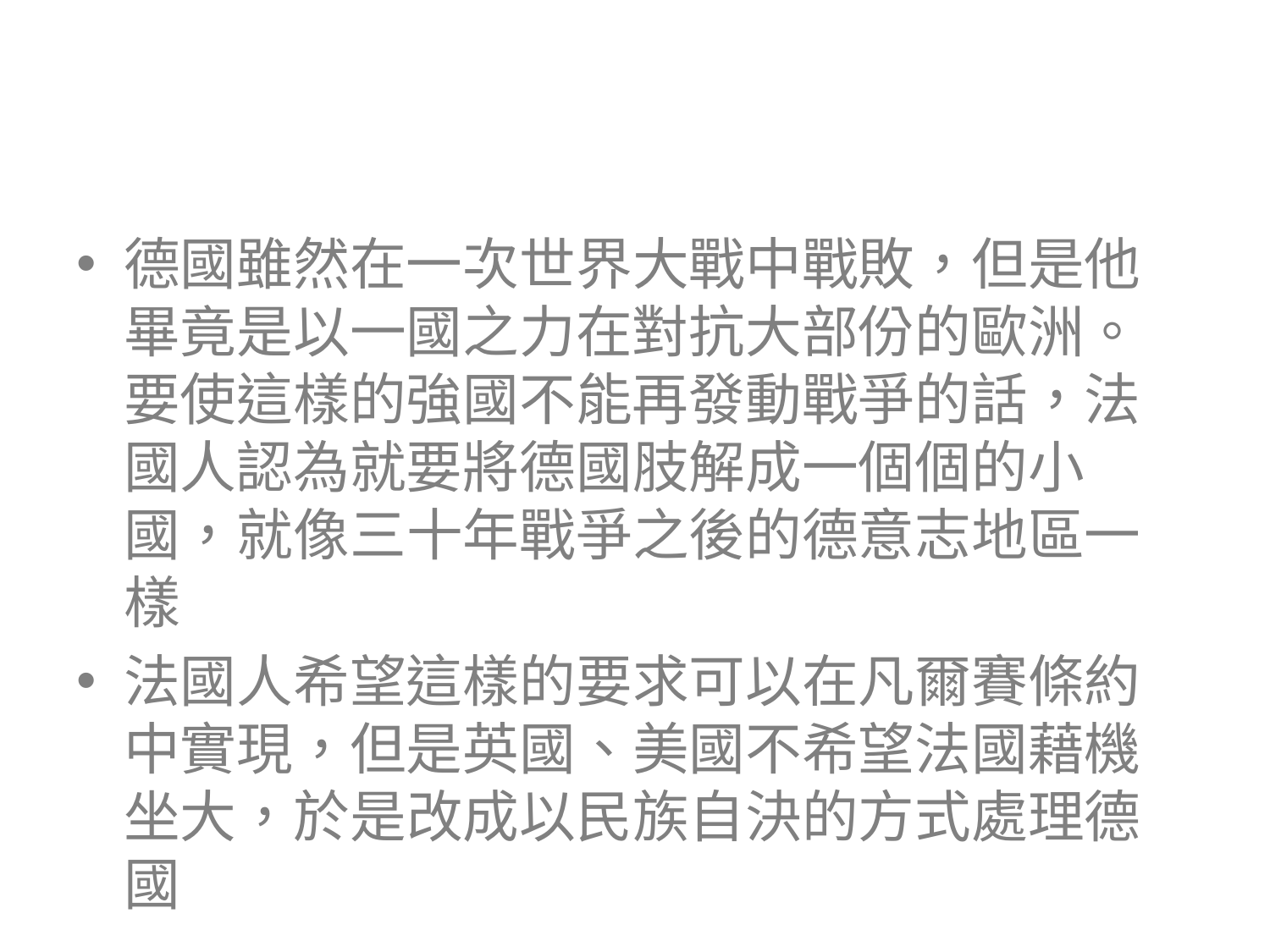

#
德國雖然在一次世界大戰中戰敗，但是他畢竟是以一國之力在對抗大部份的歐洲。要使這樣的強國不能再發動戰爭的話，法國人認為就要將德國肢解成一個個的小國，就像三十年戰爭之後的德意志地區一樣
法國人希望這樣的要求可以在凡爾賽條約中實現，但是英國、美國不希望法國藉機坐大，於是改成以民族自決的方式處理德國